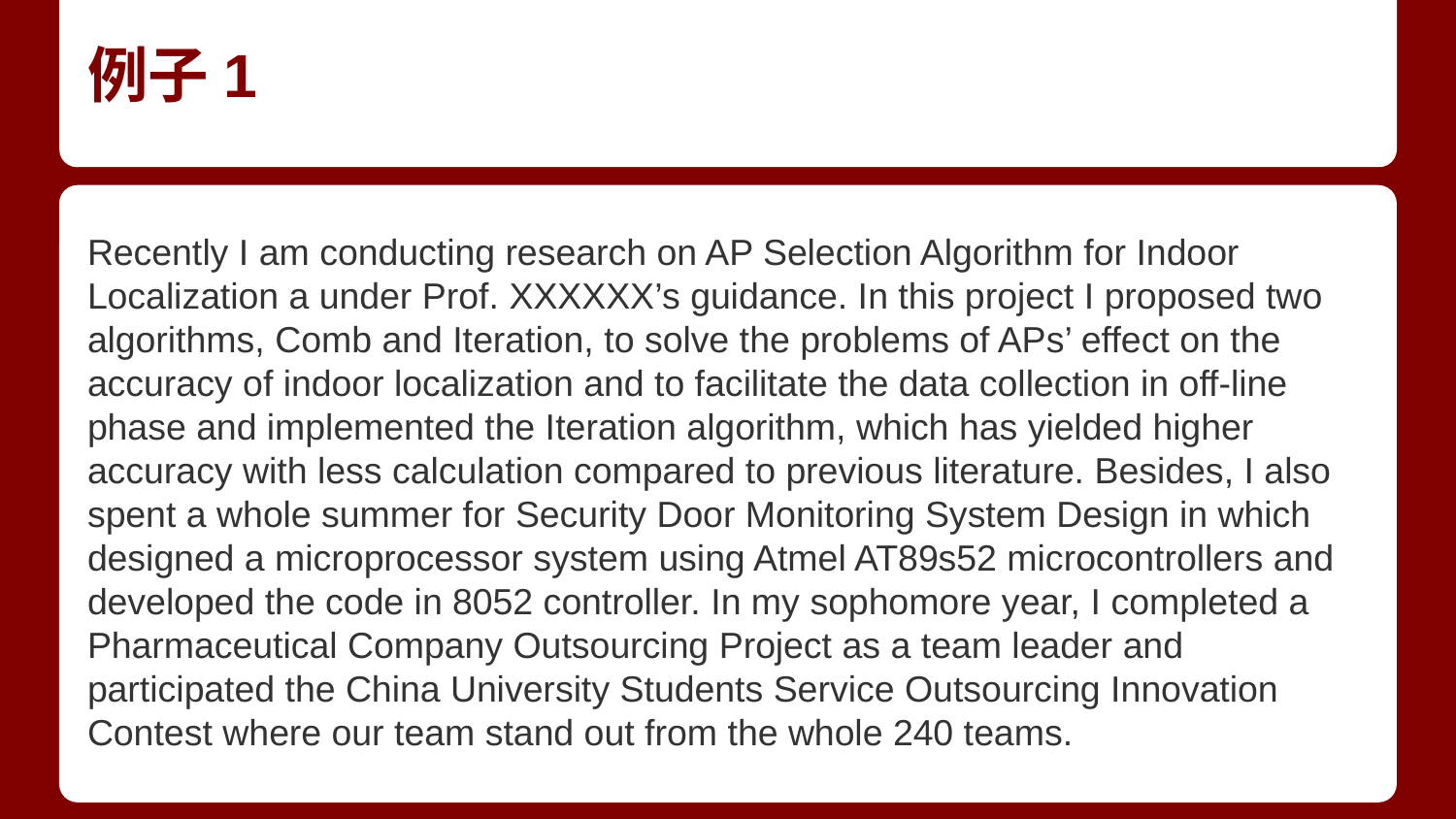

# 例子1
Recently I am conducting research on AP Selection Algorithm for Indoor Localization a under Prof. XXXXXX’s guidance. In this project I proposed two algorithms, Comb and Iteration, to solve the problems of APs’ effect on the accuracy of indoor localization and to facilitate the data collection in off-line phase and implemented the Iteration algorithm, which has yielded higher accuracy with less calculation compared to previous literature. Besides, I also spent a whole summer for Security Door Monitoring System Design in which designed a microprocessor system using Atmel AT89s52 microcontrollers and developed the code in 8052 controller. In my sophomore year, I completed a Pharmaceutical Company Outsourcing Project as a team leader and participated the China University Students Service Outsourcing Innovation Contest where our team stand out from the whole 240 teams.